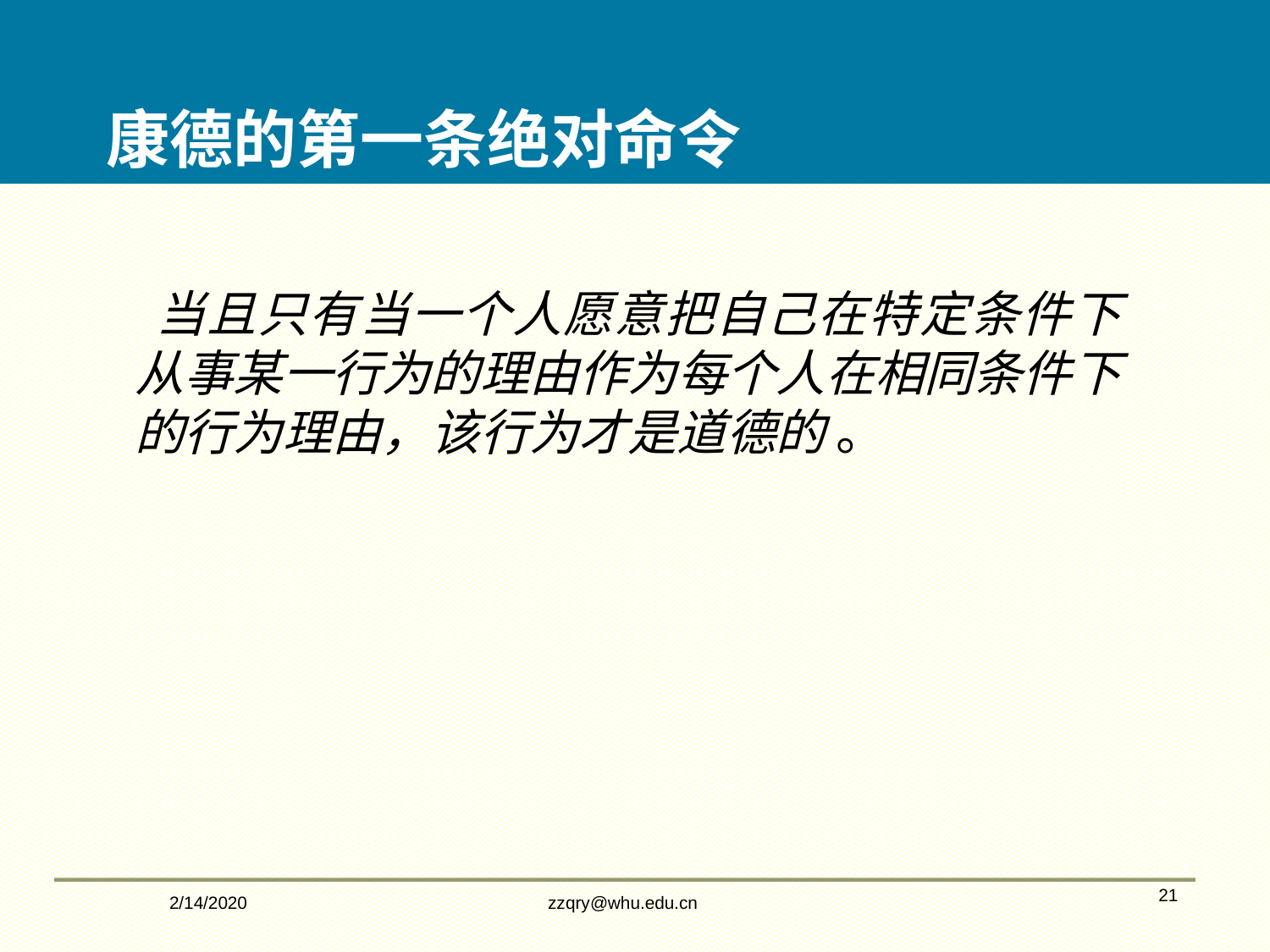

康德的第一条绝对命令
      当且只有当一个人愿意把自己在特定条件下从事某一行为的理由作为每个人在相同条件下的行为理由，该行为才是道德的 。
2/14/2020
zzqry@whu.edu.cn
21